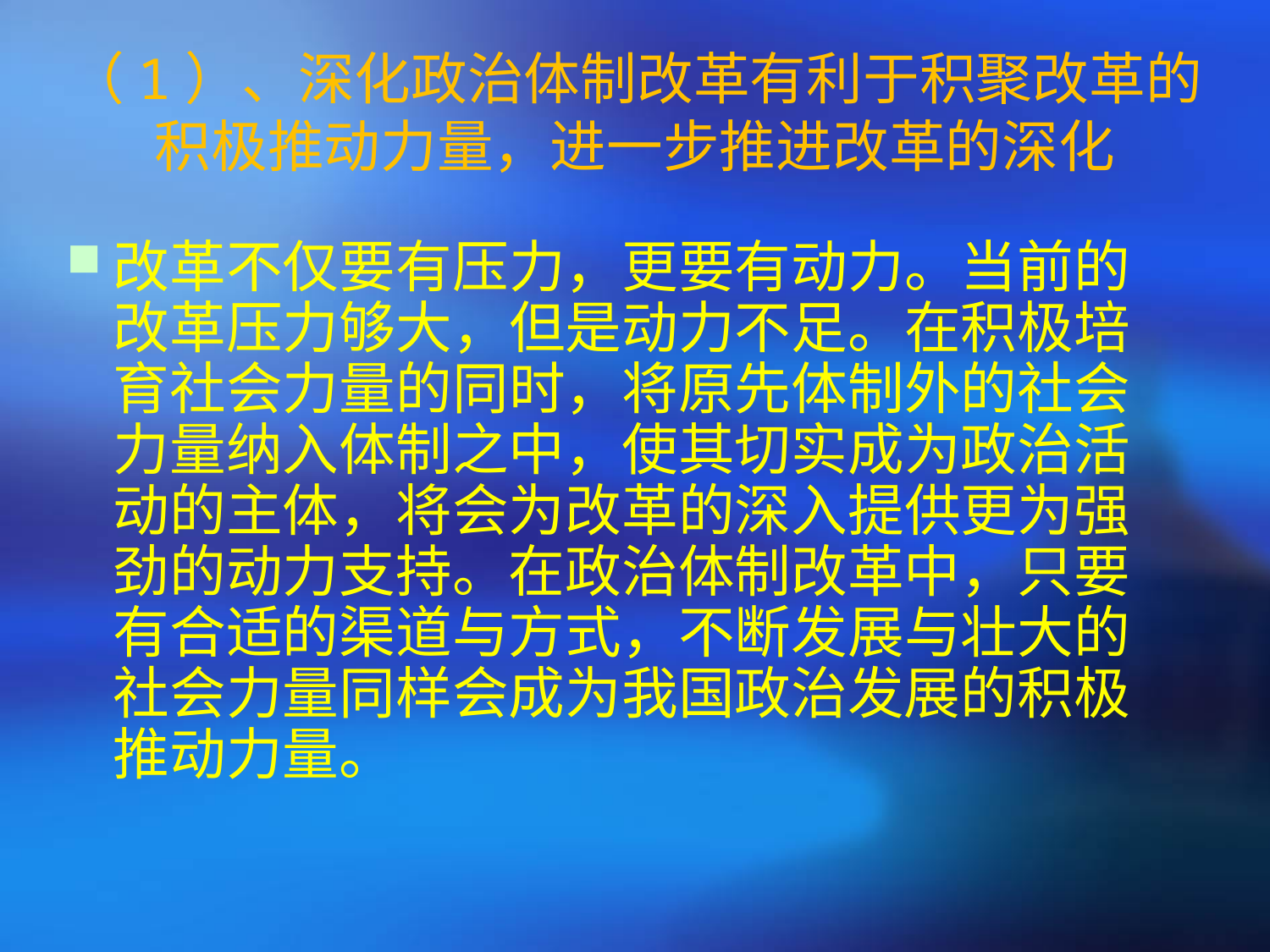

# （1）、深化政治体制改革有利于积聚改革的积极推动力量，进一步推进改革的深化
改革不仅要有压力，更要有动力。当前的改革压力够大，但是动力不足。在积极培育社会力量的同时，将原先体制外的社会力量纳入体制之中，使其切实成为政治活动的主体，将会为改革的深入提供更为强劲的动力支持。在政治体制改革中，只要有合适的渠道与方式，不断发展与壮大的社会力量同样会成为我国政治发展的积极推动力量。